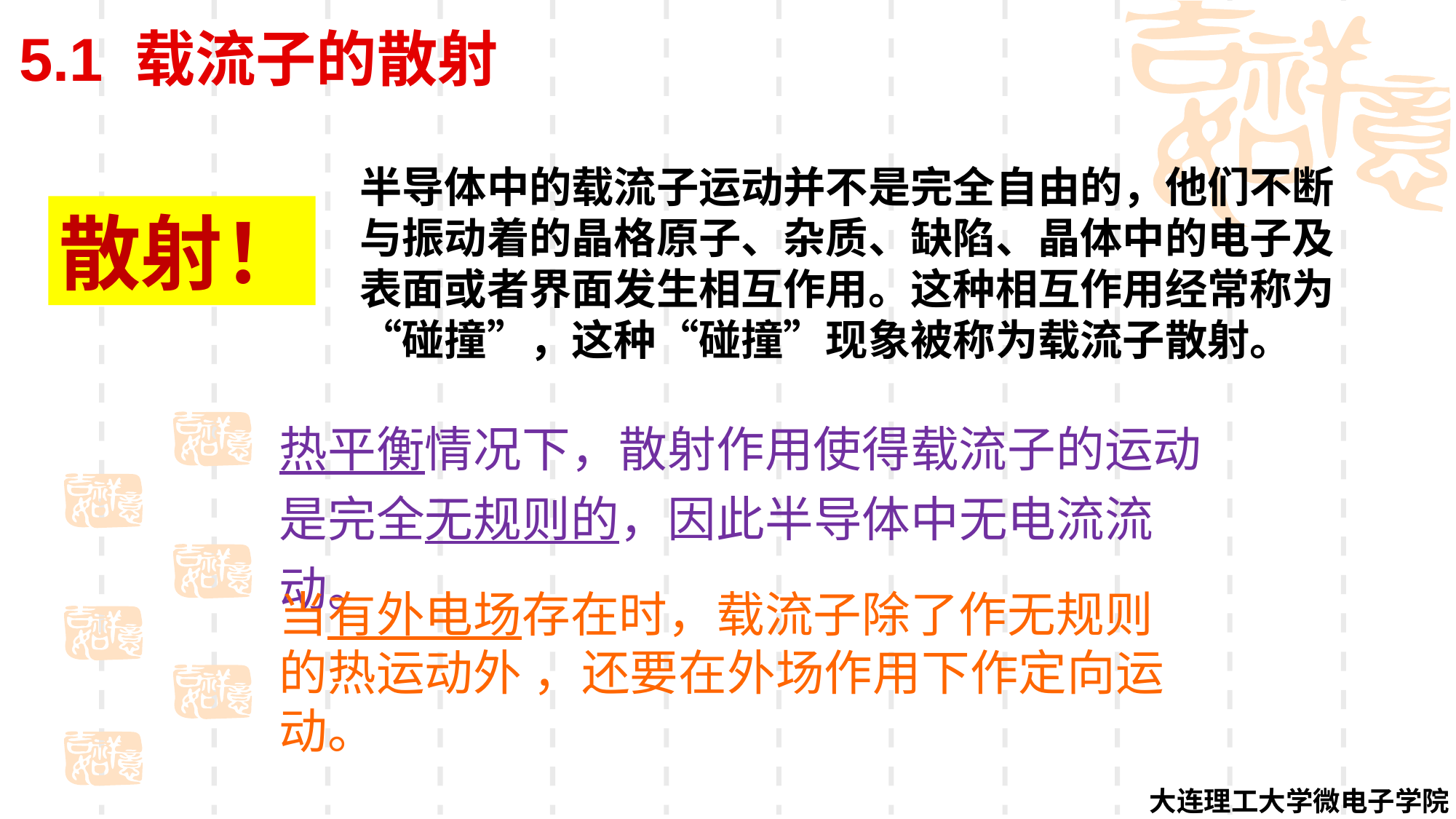

5.1 载流子的散射

半导体中的载流子运动并不是完全自由的，他们不断与振动着的晶格原子、杂质、缺陷、晶体中的电子及表面或者界面发生相互作用。这种相互作用经常称为“碰撞”，这种“碰撞”现象被称为载流子散射。
散射！
热平衡情况下，散射作用使得载流子的运动是完全无规则的，因此半导体中无电流流动。
当有外电场存在时，载流子除了作无规则的热运动外 ，还要在外场作用下作定向运动。
大连理工大学微电子学院